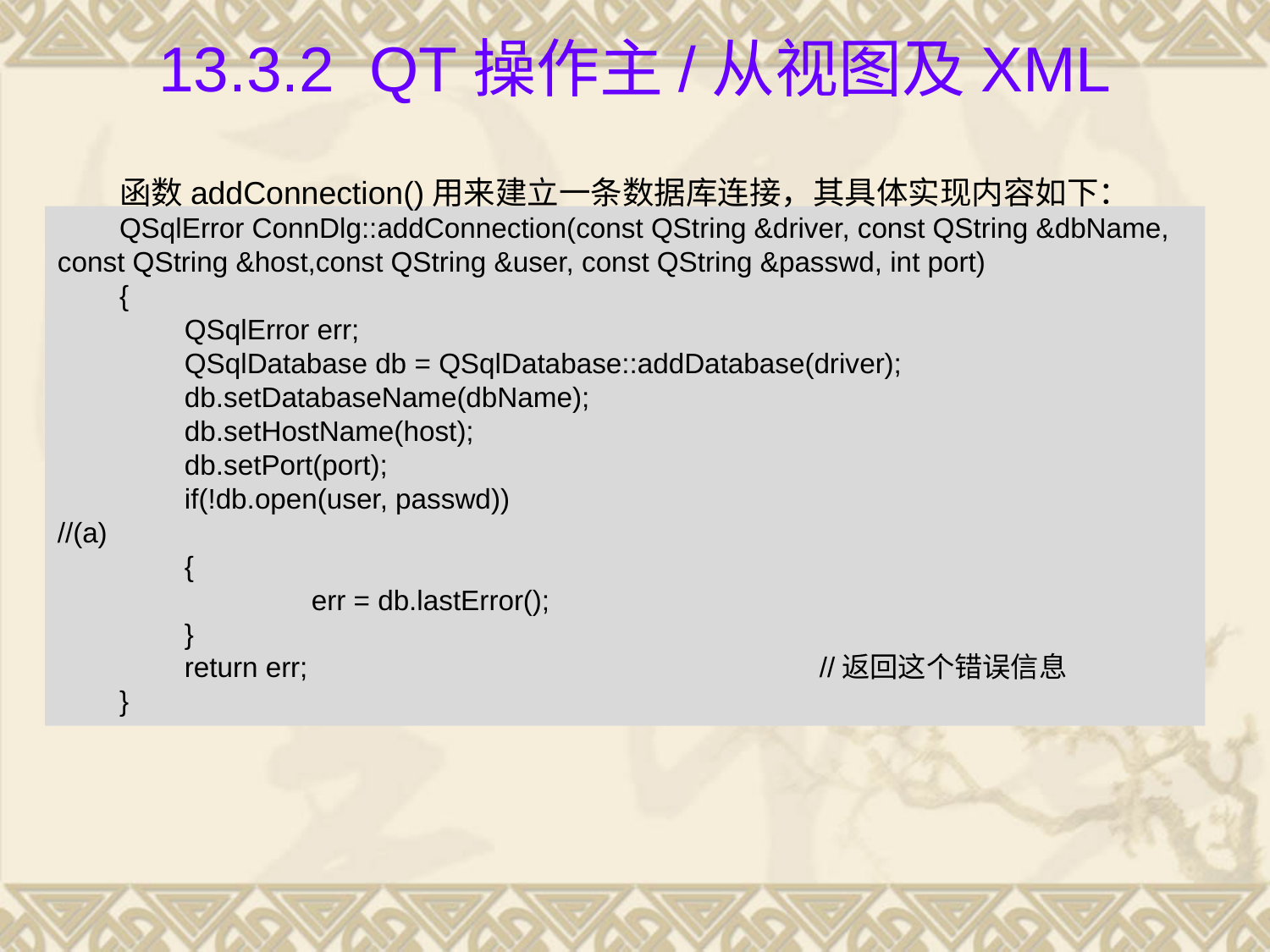

# 13.3.2  Qt操作主/从视图及XML
函数addConnection()用来建立一条数据库连接，其具体实现内容如下：
QSqlError ConnDlg::addConnection(const QString &driver, const QString &dbName, const QString &host,const QString &user, const QString &passwd, int port)
{
	QSqlError err;
    	QSqlDatabase db = QSqlDatabase::addDatabase(driver);
    	db.setDatabaseName(dbName);
    	db.setHostName(host);
    	db.setPort(port);
    	if(!db.open(user, passwd))						//(a)
	{
		err = db.lastError();
    	}
    	return err;					//返回这个错误信息
}